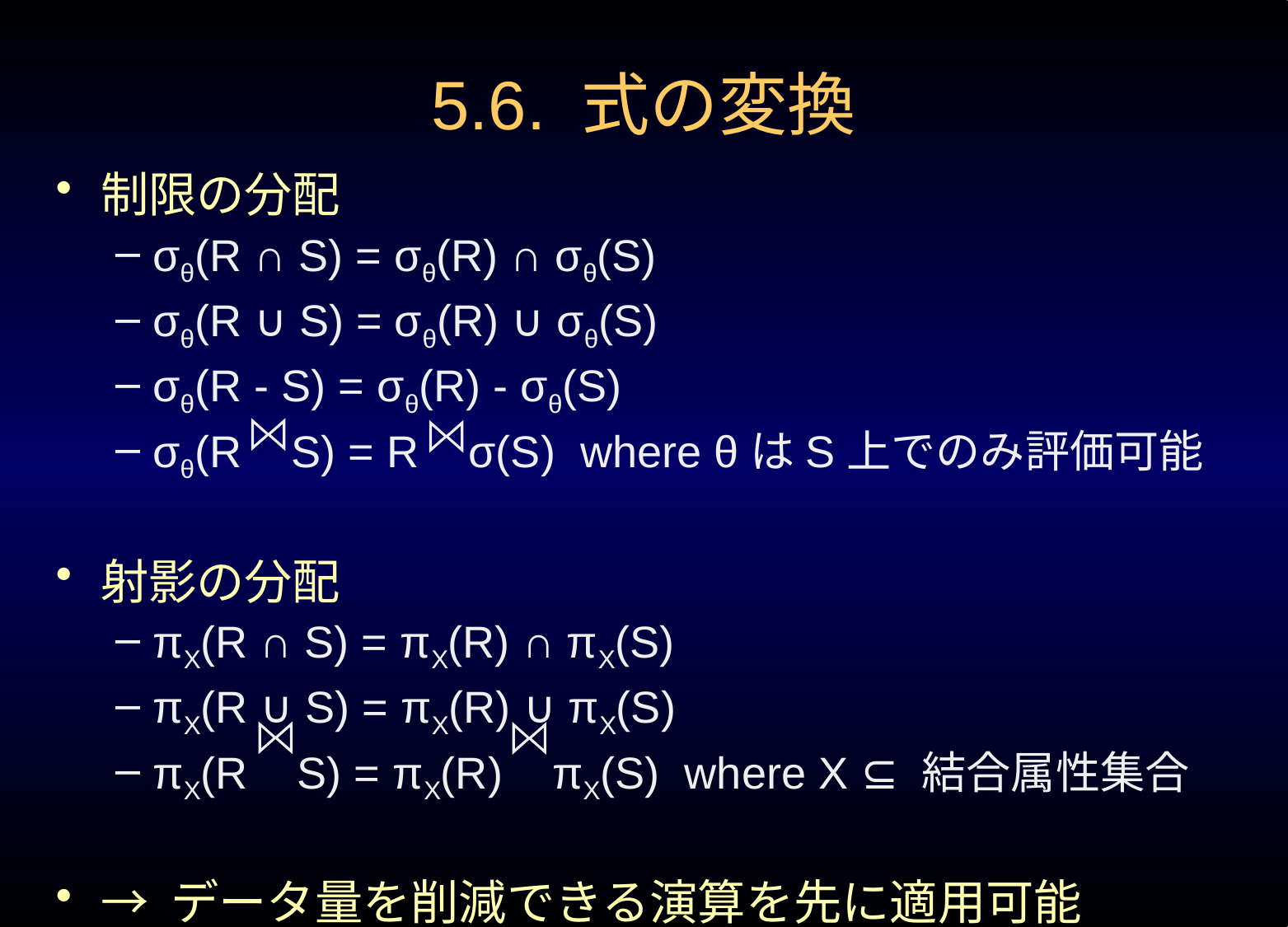

# 5.6. 式の変換
制限の分配
σθ(R ∩ S) = σθ(R) ∩ σθ(S)
σθ(R ∪ S) = σθ(R) ∪ σθ(S)
σθ(R - S) = σθ(R) - σθ(S)
σθ(R    S) = R    σ(S)  where θはS上でのみ評価可能

射影の分配
πX(R ∩ S) = πX(R) ∩ πX(S)
πX(R ∪ S) = πX(R) ∪ πX(S)
πX(R    S) = πX(R)    πX(S)  where X ⊆ 結合属性集合

→ データ量を削減できる演算を先に適用可能